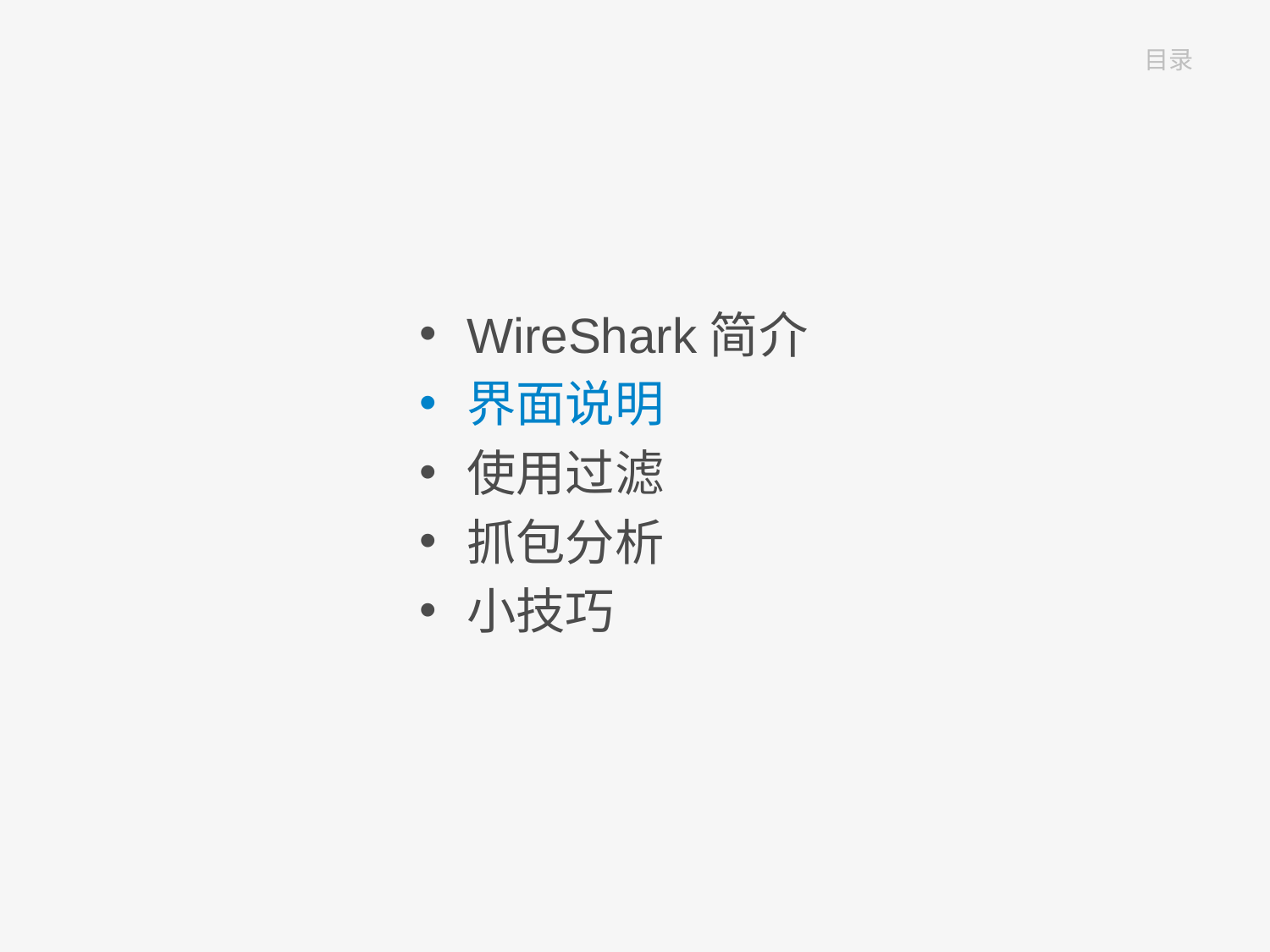

# 目录
WireShark简介
界面说明
使用过滤
抓包分析
小技巧